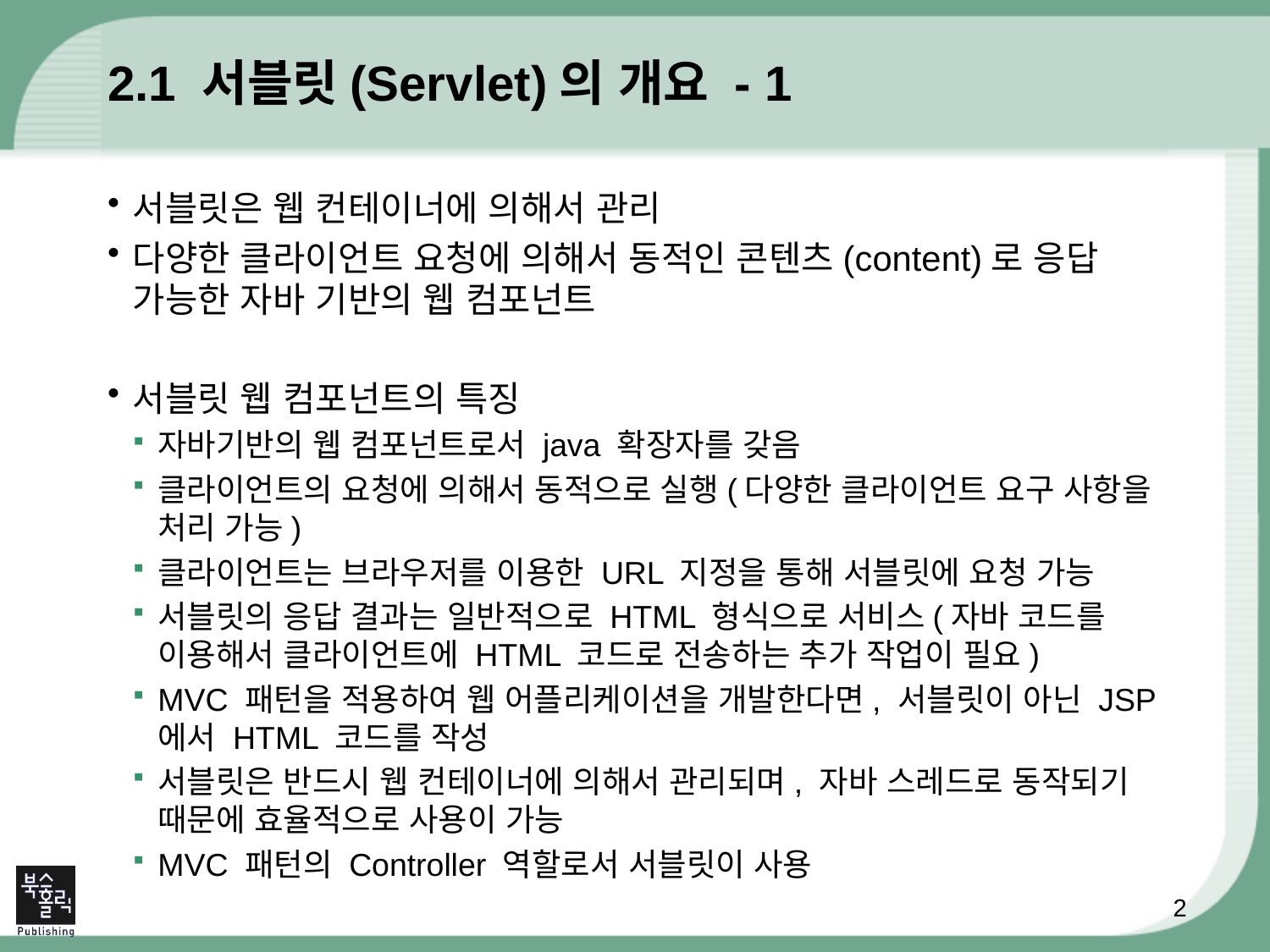

# 2.1 서블릿(Servlet)의 개요 - 1
서블릿은 웹 컨테이너에 의해서 관리
다양한 클라이언트 요청에 의해서 동적인 콘텐츠(content)로 응답 가능한 자바 기반의 웹 컴포넌트

서블릿 웹 컴포넌트의 특징
자바기반의 웹 컴포넌트로서 java 확장자를 갖음
클라이언트의 요청에 의해서 동적으로 실행(다양한 클라이언트 요구 사항을 처리 가능)
클라이언트는 브라우저를 이용한 URL 지정을 통해 서블릿에 요청 가능
서블릿의 응답 결과는 일반적으로 HTML 형식으로 서비스(자바 코드를 이용해서 클라이언트에 HTML 코드로 전송하는 추가 작업이 필요)
MVC 패턴을 적용하여 웹 어플리케이션을 개발한다면, 서블릿이 아닌 JSP에서 HTML 코드를 작성
서블릿은 반드시 웹 컨테이너에 의해서 관리되며, 자바 스레드로 동작되기 때문에 효율적으로 사용이 가능
MVC 패턴의 Controller 역할로서 서블릿이 사용
2